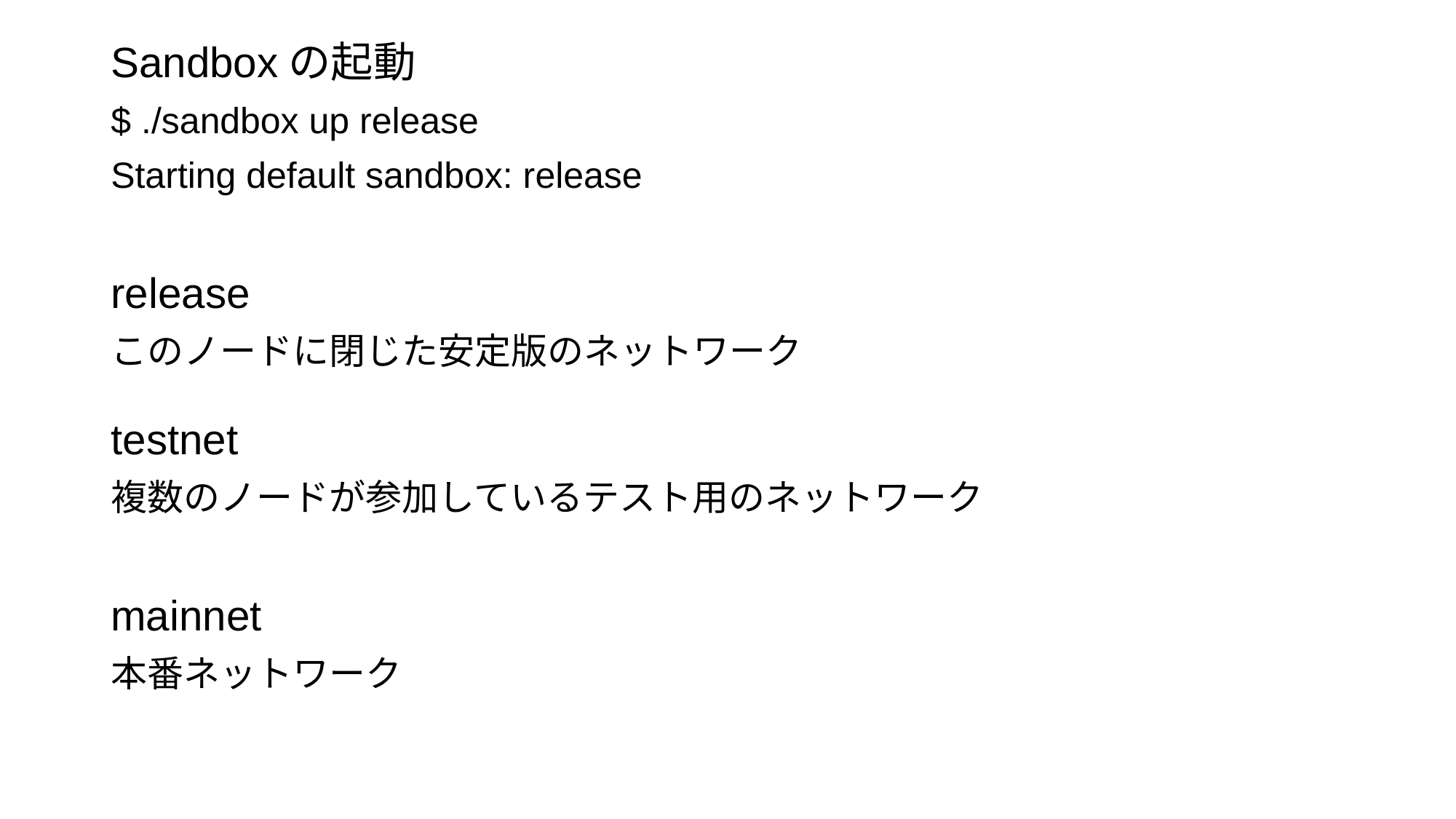

Sandboxの起動
$ ./sandbox up release
Starting default sandbox: release

release
このノードに閉じた安定版のネットワーク
testnet
複数のノードが参加しているテスト用のネットワーク

mainnet
本番ネットワーク